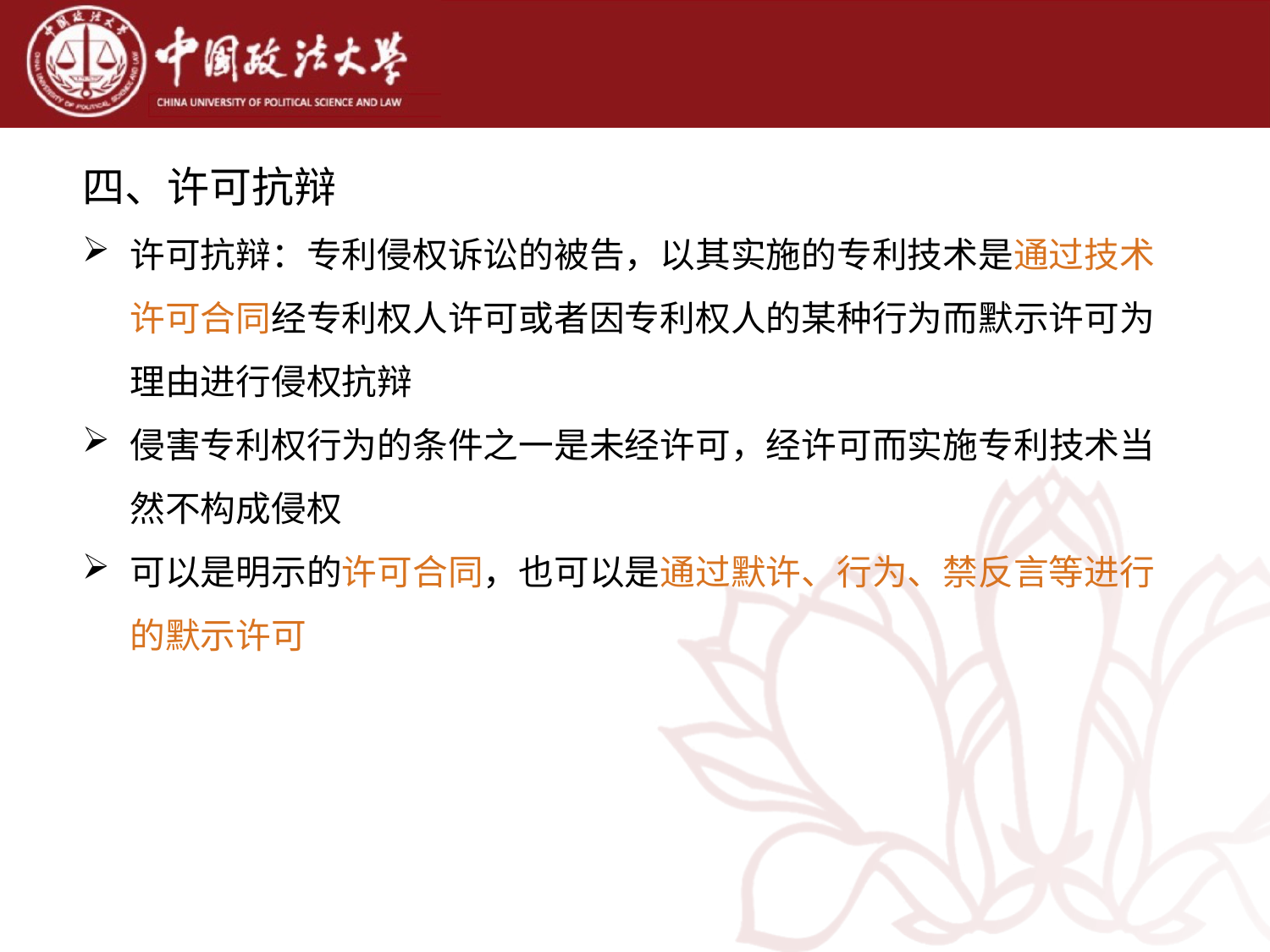

四、许可抗辩
许可抗辩：专利侵权诉讼的被告，以其实施的专利技术是通过技术许可合同经专利权人许可或者因专利权人的某种行为而默示许可为理由进行侵权抗辩
侵害专利权行为的条件之一是未经许可，经许可而实施专利技术当然不构成侵权
可以是明示的许可合同，也可以是通过默许、行为、禁反言等进行的默示许可